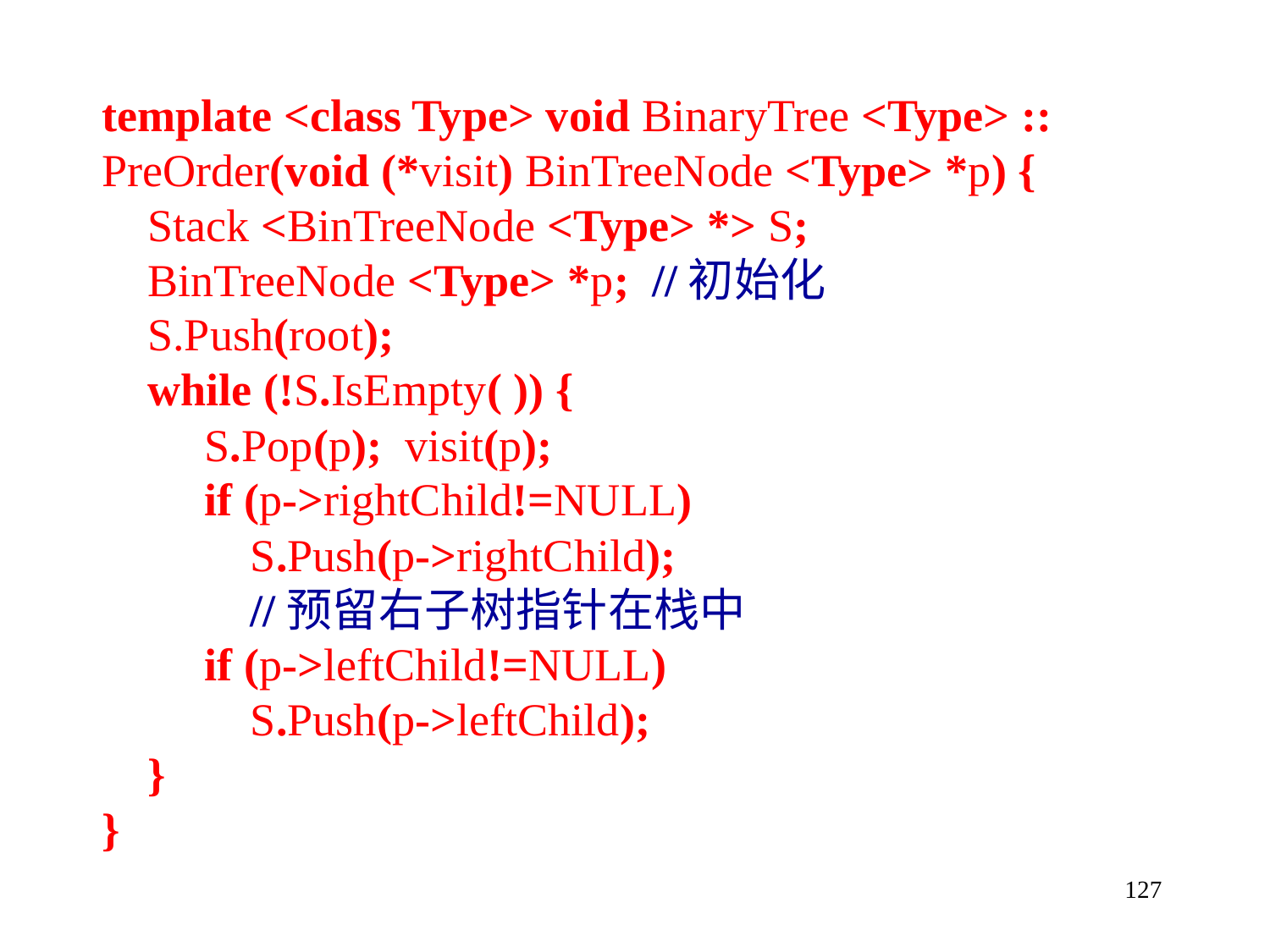

template <class Type> void BinaryTree <Type> ::
PreOrder(void (*visit) BinTreeNode <Type> *p) {
    Stack <BinTreeNode <Type> *> S;
    BinTreeNode <Type> *p;  //初始化
    S.Push(root);
    while (!S.IsEmpty( )) {
         S.Pop(p);  visit(p);
         if (p->rightChild!=NULL)
             S.Push(p->rightChild);
             //预留右子树指针在栈中
         if (p->leftChild!=NULL)
             S.Push(p->leftChild);
    }
}
127